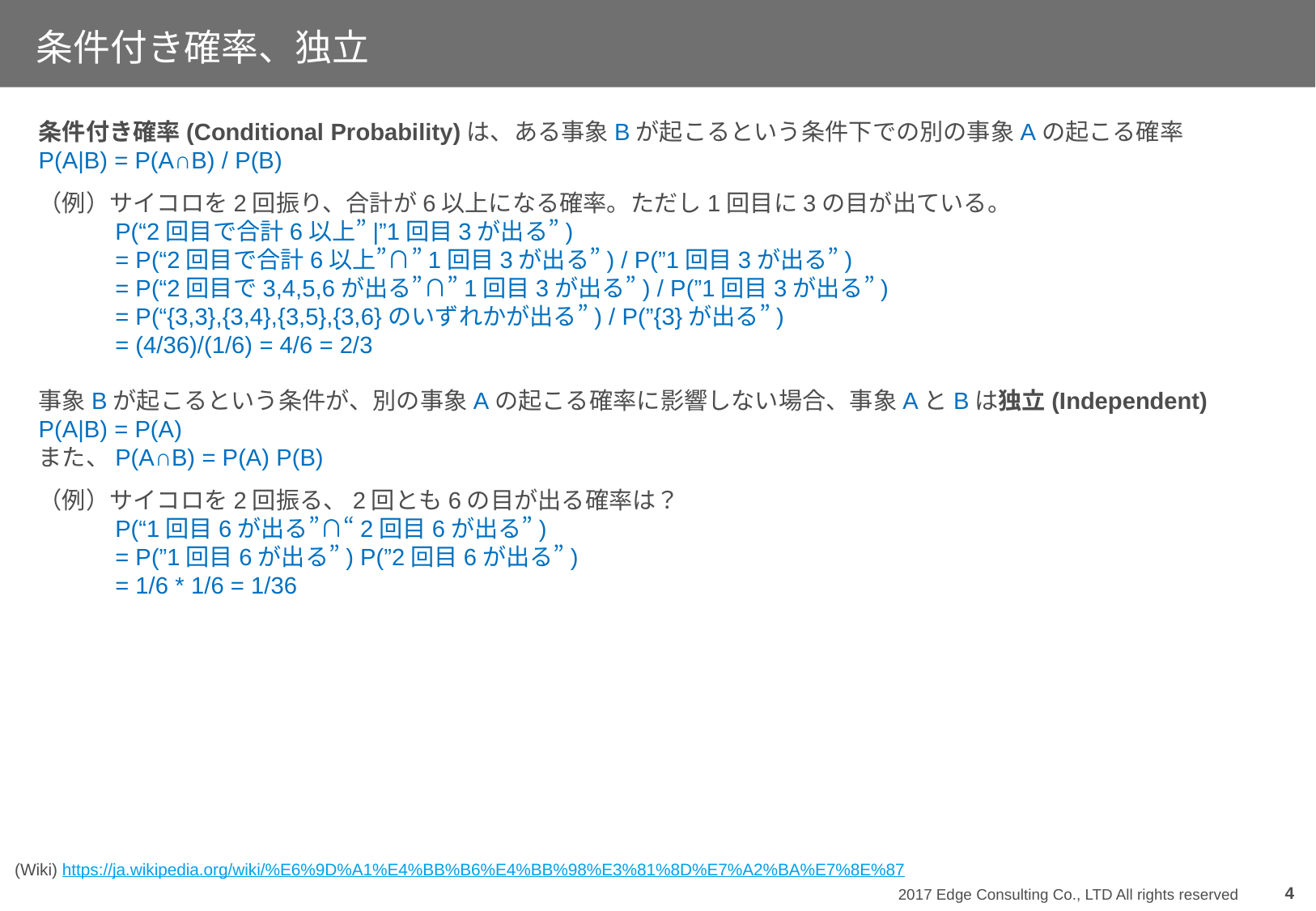

# 条件付き確率、独立
条件付き確率(Conditional Probability)は、ある事象Bが起こるという条件下での別の事象Aの起こる確率
P(A|B) = P(A∩B) / P(B)

（例）サイコロを2回振り、合計が6以上になる確率。ただし1回目に3の目が出ている。
　　　P(“2回目で合計6以上”|”1回目3が出る”)
　　　= P(“2回目で合計6以上”∩”1回目3が出る”) / P(”1回目3が出る”)
　　　= P(“2回目で3,4,5,6が出る”∩”1回目3が出る”) / P(”1回目3が出る”)
　　　= P(“{3,3},{3,4},{3,5},{3,6}のいずれかが出る”) / P(”{3}が出る”)
　　　= (4/36)/(1/6) = 4/6 = 2/3

事象Bが起こるという条件が、別の事象Aの起こる確率に影響しない場合、事象AとBは独立(Independent)
P(A|B) = P(A)
また、P(A∩B) = P(A) P(B)

（例）サイコロを2回振る、2回とも6の目が出る確率は？
　　　P(“1回目6が出る”∩“2回目6が出る”)
　　　= P(”1回目6が出る”) P(”2回目6が出る”)
　　　= 1/6 * 1/6 = 1/36

(Wiki) https://ja.wikipedia.org/wiki/%E6%9D%A1%E4%BB%B6%E4%BB%98%E3%81%8D%E7%A2%BA%E7%8E%87
4